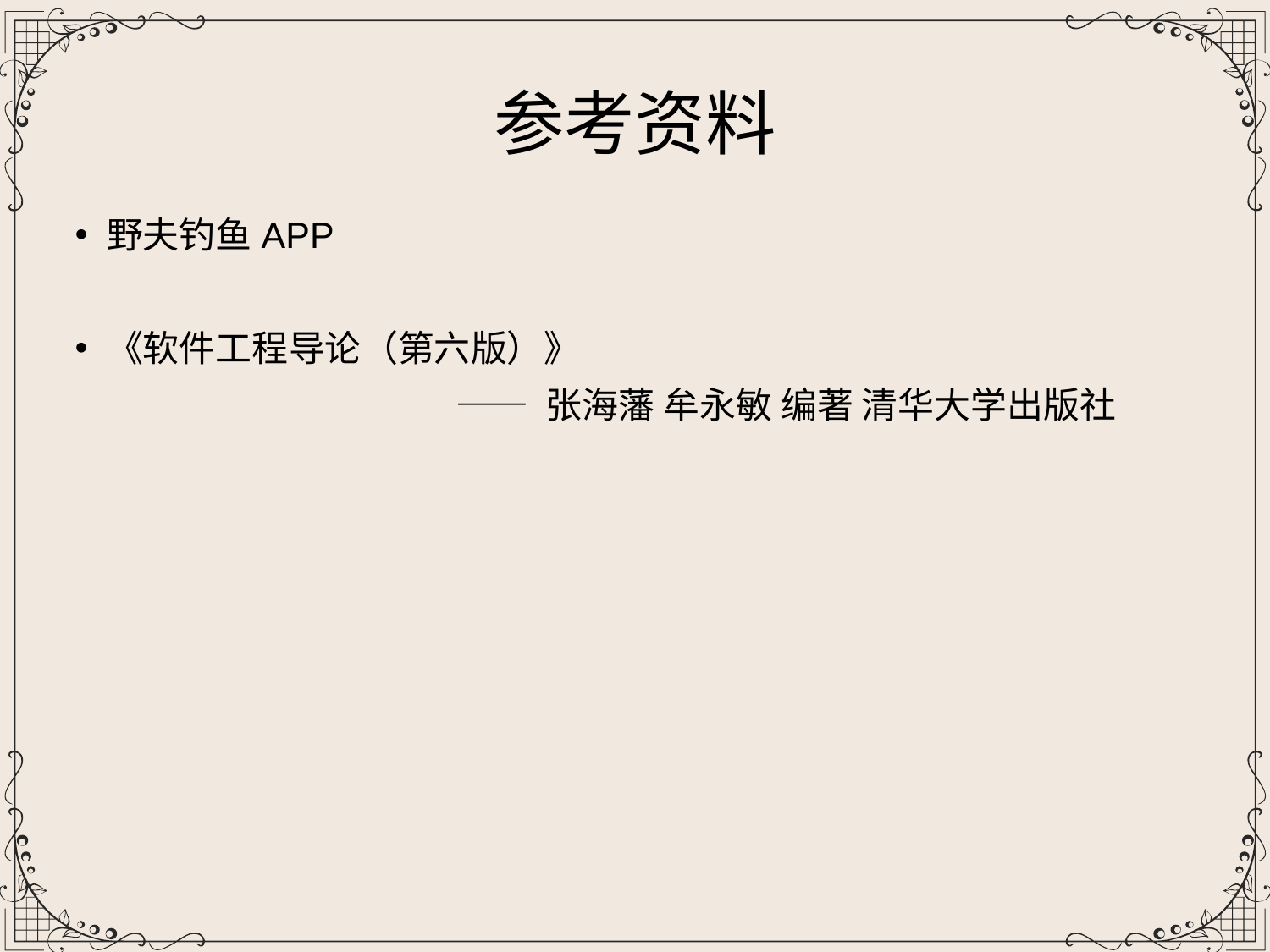

参考资料
野夫钓鱼APP

《软件工程导论（第六版）》
			—— 张海藩 牟永敏 编著 清华大学出版社